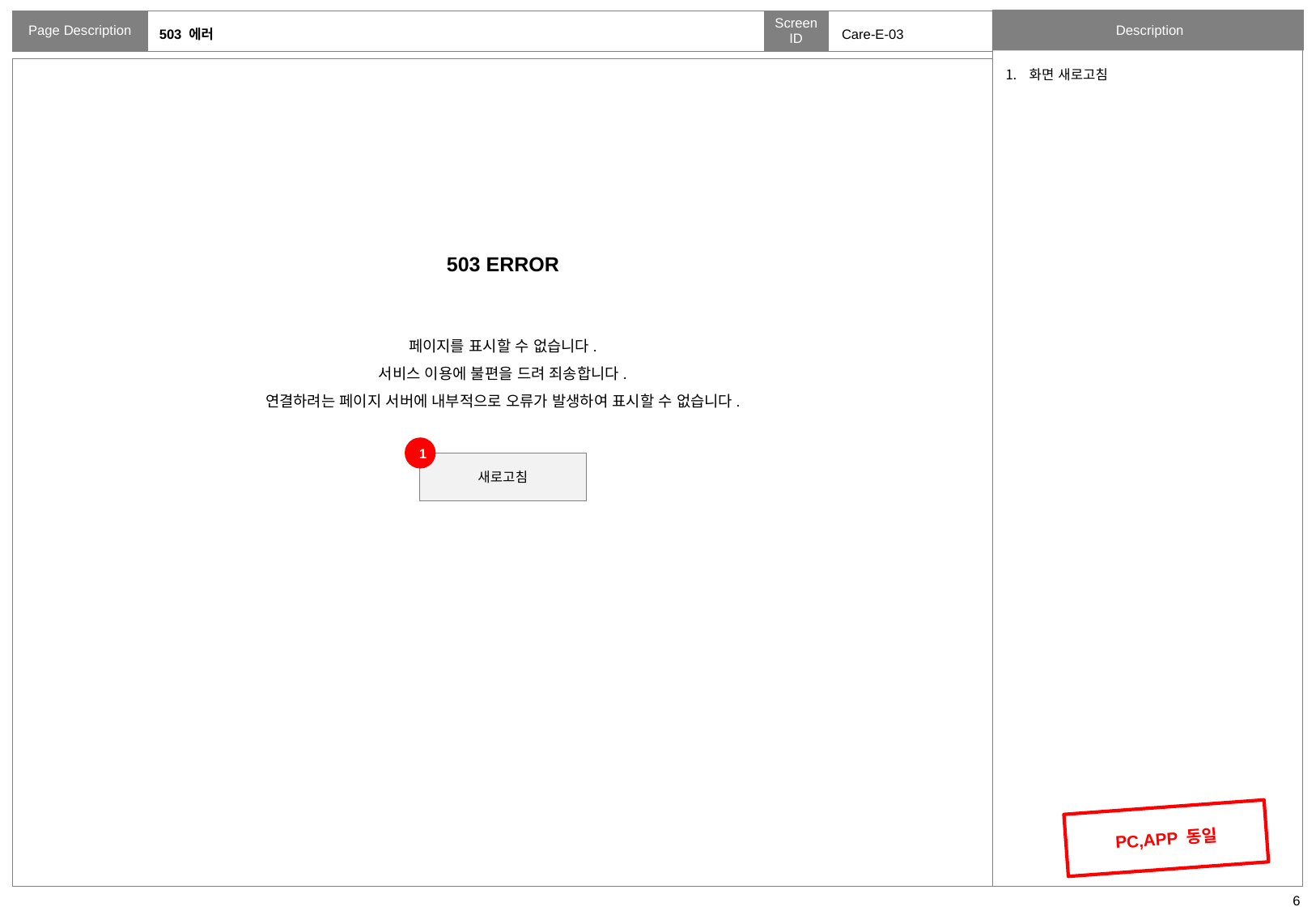

# 503 에러
Care-E-03
화면 새로고침
503 ERROR
페이지를 표시할 수 없습니다.
서비스 이용에 불편을 드려 죄송합니다.
연결하려는 페이지 서버에 내부적으로 오류가 발생하여 표시할 수 없습니다.
1
새로고침
PC,APP 동일